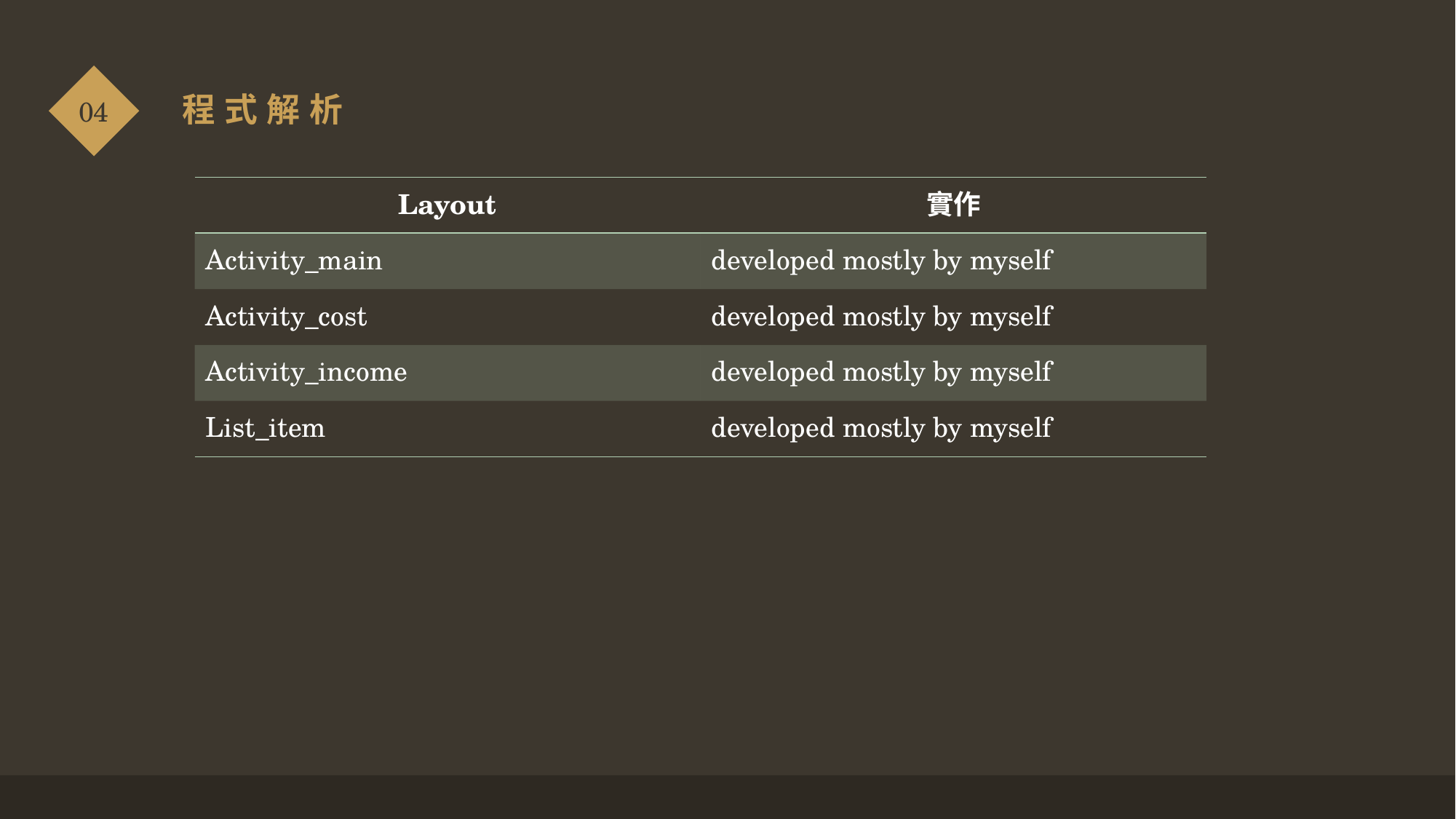

04
程式解析
| Layout | 實作 |
| --- | --- |
| Activity\_main | developed mostly by myself |
| Activity\_cost | developed mostly by myself |
| Activity\_income | developed mostly by myself |
| List\_item | developed mostly by myself |